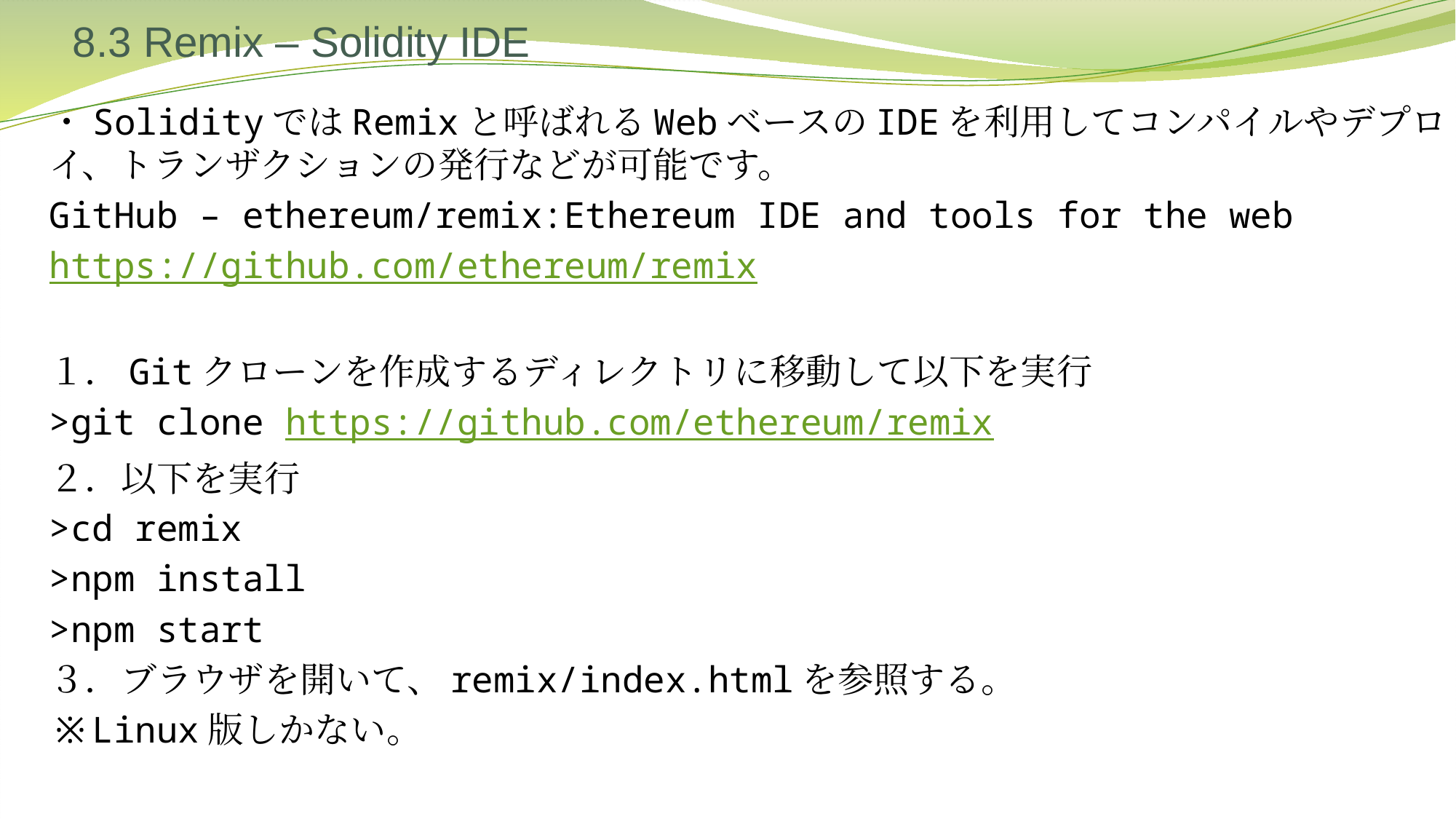

# 8.3 Remix – Solidity IDE
・SolidityではRemixと呼ばれるWebベースのIDEを利用してコンパイルやデプロイ、トランザクションの発行などが可能です。
GitHub – ethereum/remix:Ethereum IDE and tools for the web
https://github.com/ethereum/remix

１．Gitクローンを作成するディレクトリに移動して以下を実行
>git clone https://github.com/ethereum/remix
２．以下を実行
>cd remix
>npm install
>npm start
３．ブラウザを開いて、remix/index.htmlを参照する。
※Linux版しかない。